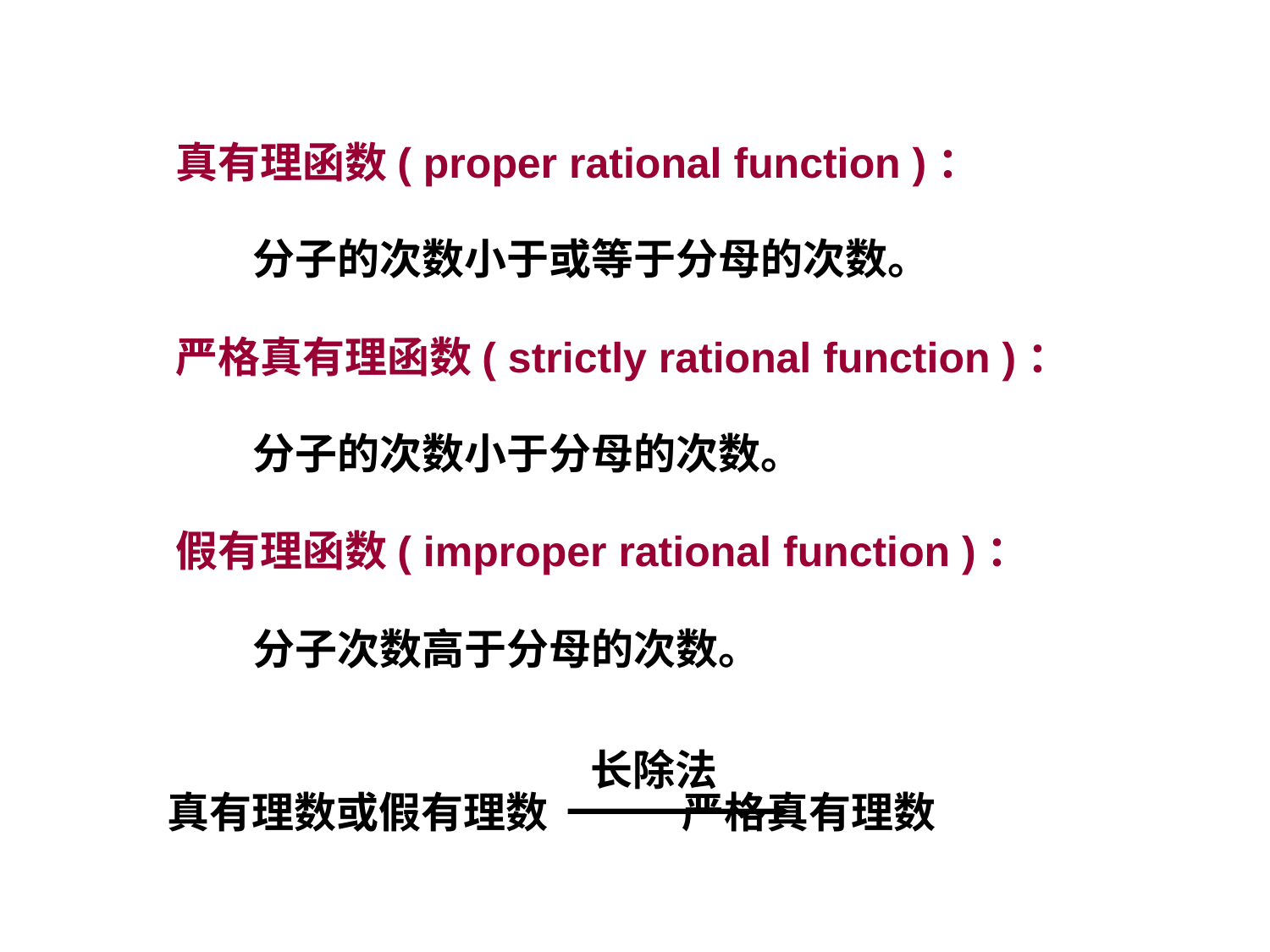

真有理函数( proper rational function )：
       分子的次数小于或等于分母的次数。
严格真有理函数( strictly rational function )：
       分子的次数小于分母的次数。
假有理函数( improper rational function )：
       分子次数高于分母的次数。
长除法
真有理数或假有理数              严格真有理数